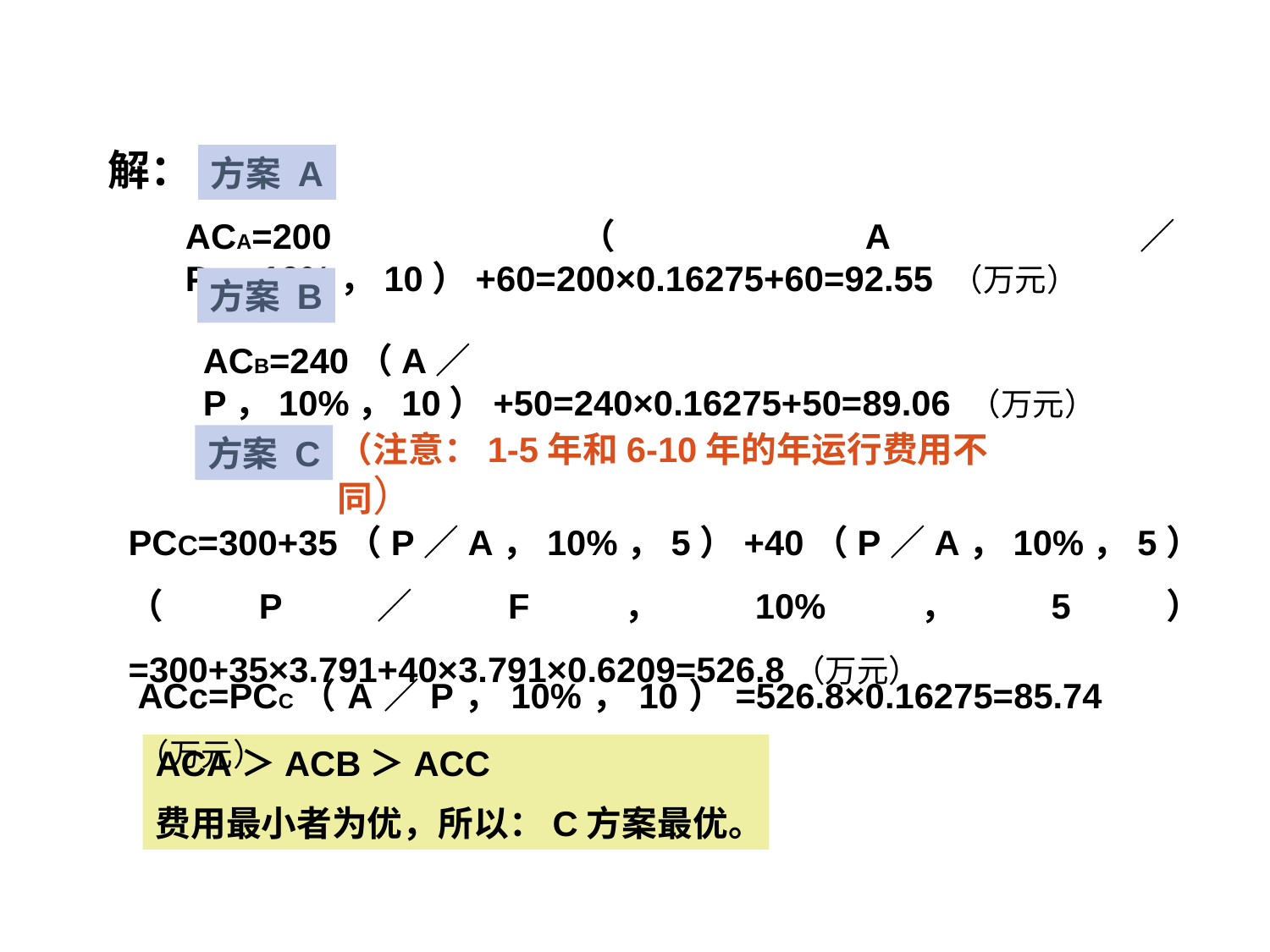

解：
方案 A
ACA=200（A／P，10%，10）+60=200×0.16275+60=92.55 （万元）
方案 B
ACB=240（A／P，10%，10）+50=240×0.16275+50=89.06 （万元）
（注意：1-5年和6-10年的年运行费用不同）
方案 C
PCC=300+35（P／A，10%，5）+40（P／A，10%，5）（P／F，10%，5） =300+35×3.791+40×3.791×0.6209=526.8（万元）
ACc=PCC（A／P，10%，10）=526.8×0.16275=85.74 （万元）
ACA＞ACB＞ACC
费用最小者为优，所以：C方案最优。